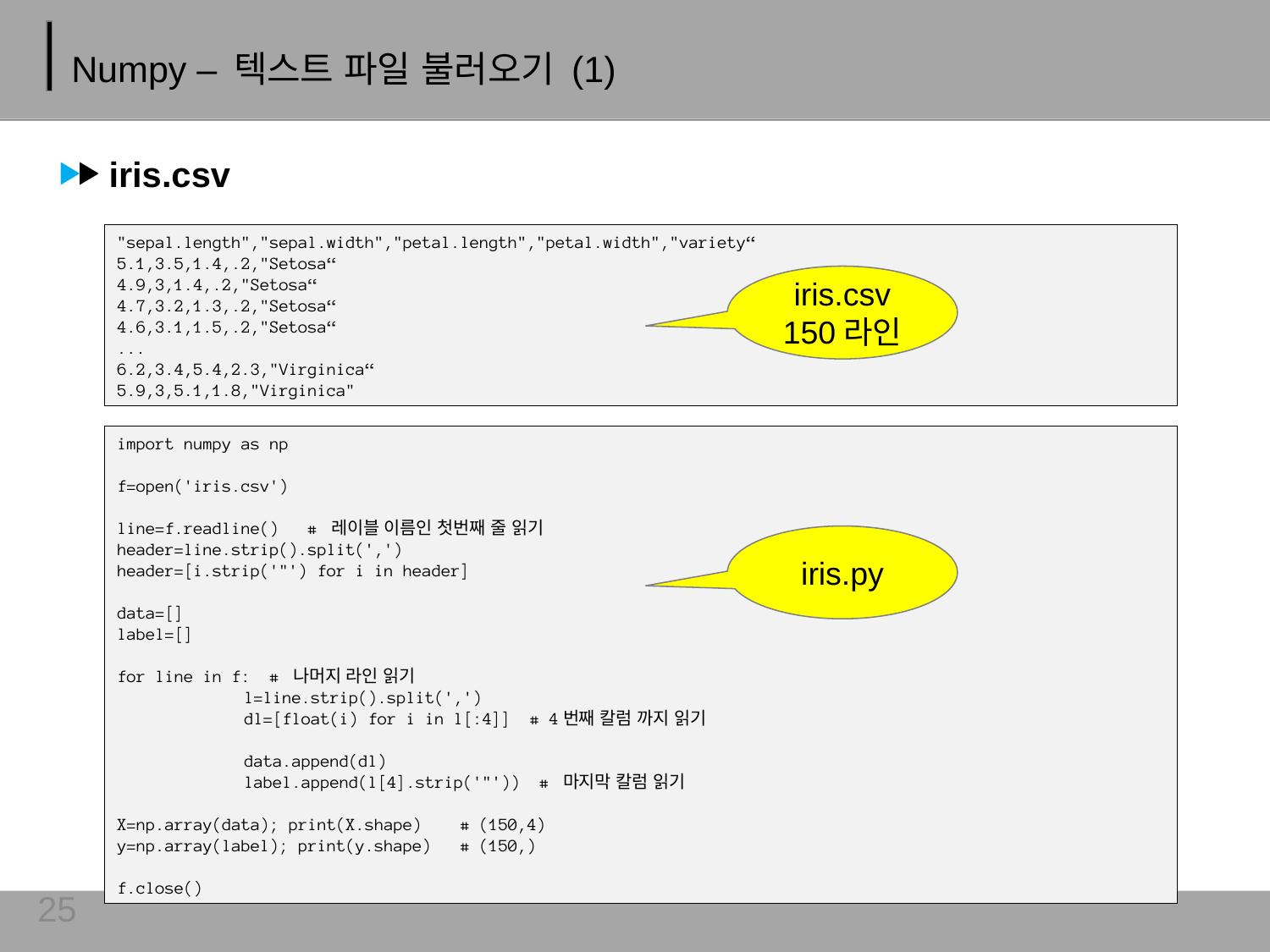

# Numpy – 텍스트 파일 불러오기 (1)
iris.csv
"sepal.length","sepal.width","petal.length","petal.width","variety“
5.1,3.5,1.4,.2,"Setosa“
4.9,3,1.4,.2,"Setosa“
4.7,3.2,1.3,.2,"Setosa“
4.6,3.1,1.5,.2,"Setosa“
...
6.2,3.4,5.4,2.3,"Virginica“
5.9,3,5.1,1.8,"Virginica"
iris.csv
150라인
import numpy as np

f=open('iris.csv')

line=f.readline()   # 레이블 이름인 첫번째 줄 읽기
header=line.strip().split(',')
header=[i.strip('"') for i in header]

data=[]
label=[]

for line in f:  # 나머지 라인 읽기
	l=line.strip().split(',')
	dl=[float(i) for i in l[:4]]  # 4번째 칼럼 까지 읽기

	data.append(dl)
	label.append(l[4].strip('"'))  # 마지막 칼럼 읽기

X=np.array(data); print(X.shape)    # (150,4)
y=np.array(label); print(y.shape)   # (150,)

f.close()
iris.py
25